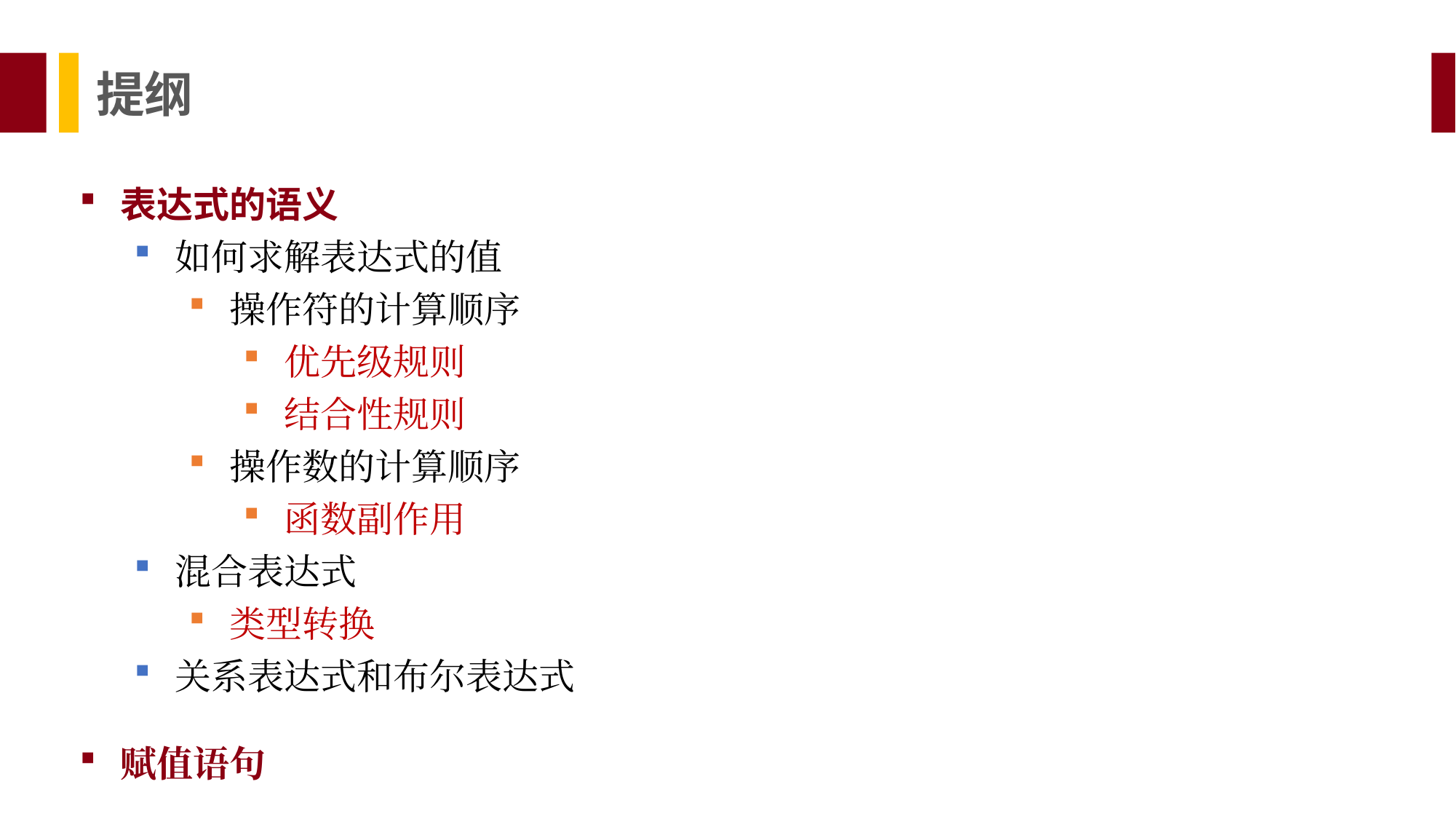

提纲
表达式的语义
如何求解表达式的值
操作符的计算顺序
优先级规则
结合性规则
操作数的计算顺序
函数副作用
混合表达式
类型转换
关系表达式和布尔表达式
赋值语句